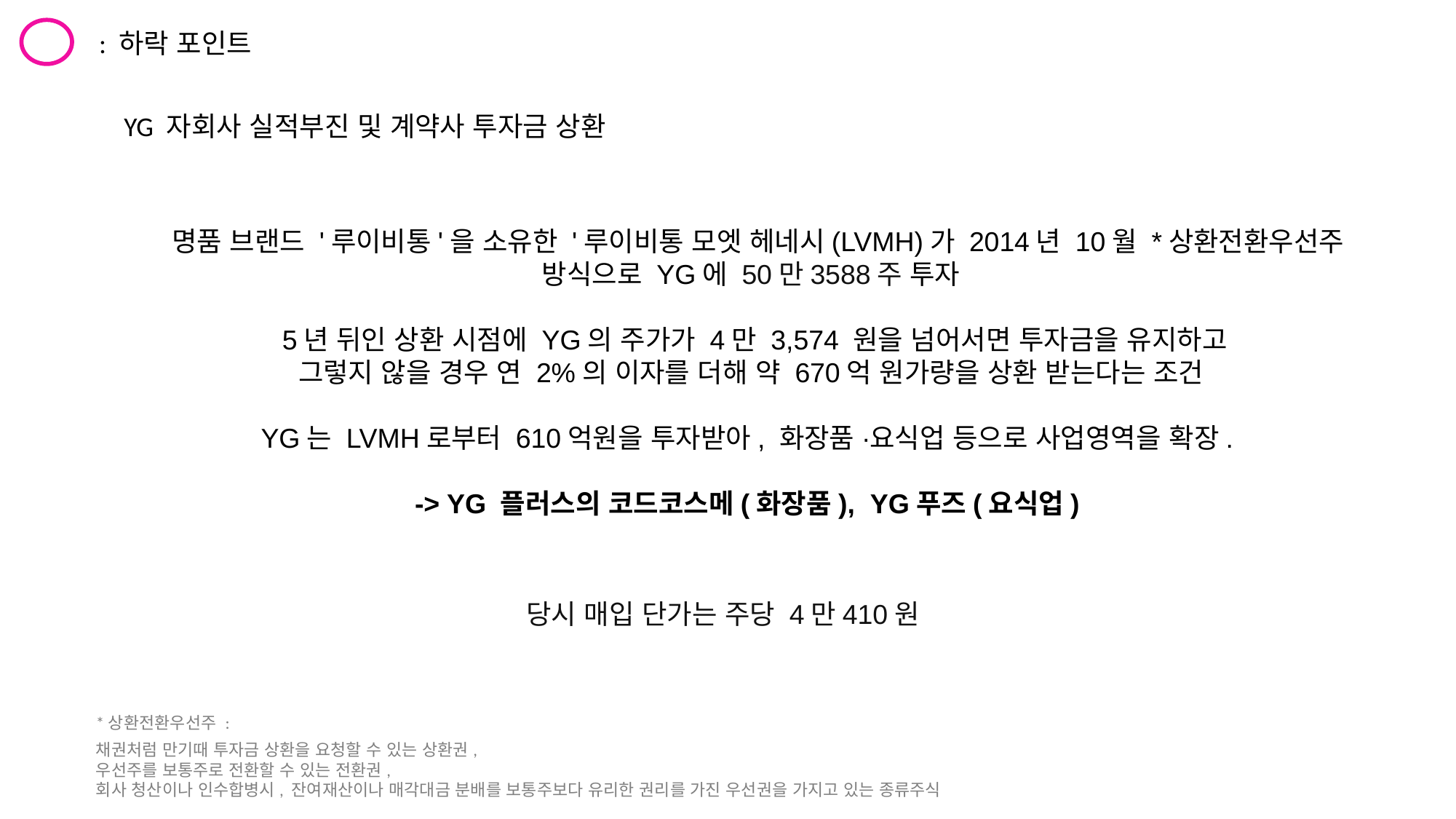

ㅊ
: 하락 포인트
YG 자회사 실적부진 및 계약사 투자금 상환
 명품 브랜드 '루이비통'을 소유한 '루이비통 모엣 헤네시(LVMH)가 2014년 10월 *상환전환우선주 방식으로 YG에 50만3588주 투자

 5년 뒤인 상환 시점에 YG의 주가가 4만 3,574 원을 넘어서면 투자금을 유지하고
그렇지 않을 경우 연 2%의 이자를 더해 약 670억 원가량을 상환 받는다는 조건

YG는 LVMH로부터 610억원을 투자받아, 화장품 ∙요식업 등으로 사업영역을 확장.

-> YG 플러스의 코드코스메(화장품),  YG푸즈(요식업)

당시 매입 단가는 주당 4만410원
*상환전환우선주 :

채권처럼 만기때 투자금 상환을 요청할 수 있는 상환권,
우선주를 보통주로 전환할 수 있는 전환권,
회사 청산이나 인수합병시, 잔여재산이나 매각대금 분배를 보통주보다 유리한 권리를 가진 우선권을 가지고 있는 종류주식